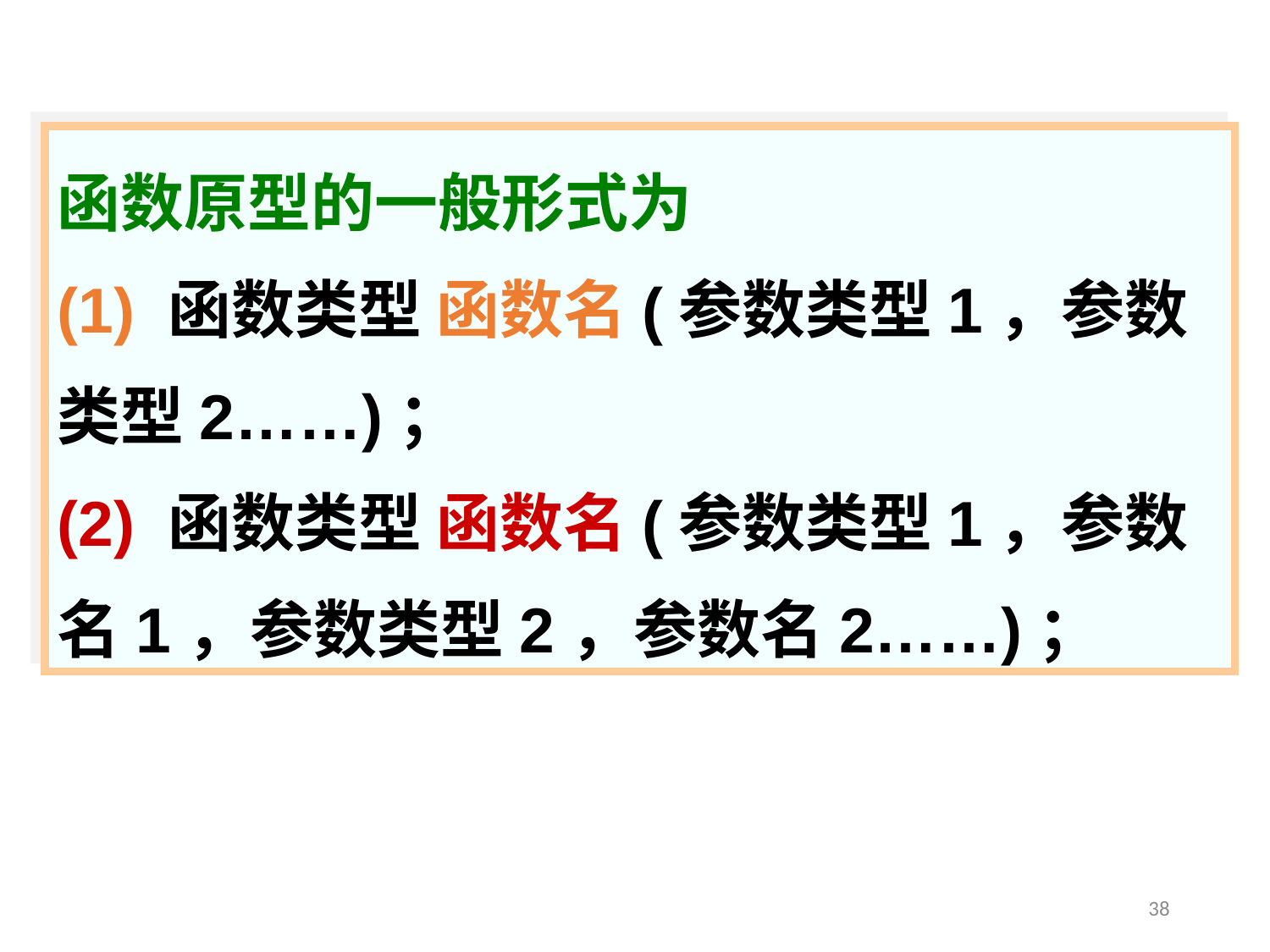

函数原型的一般形式为
(1) 函数类型 函数名(参数类型1，参数类型2……)；
(2) 函数类型 函数名(参数类型1，参数名1，参数类型2，参数名2……)；
38